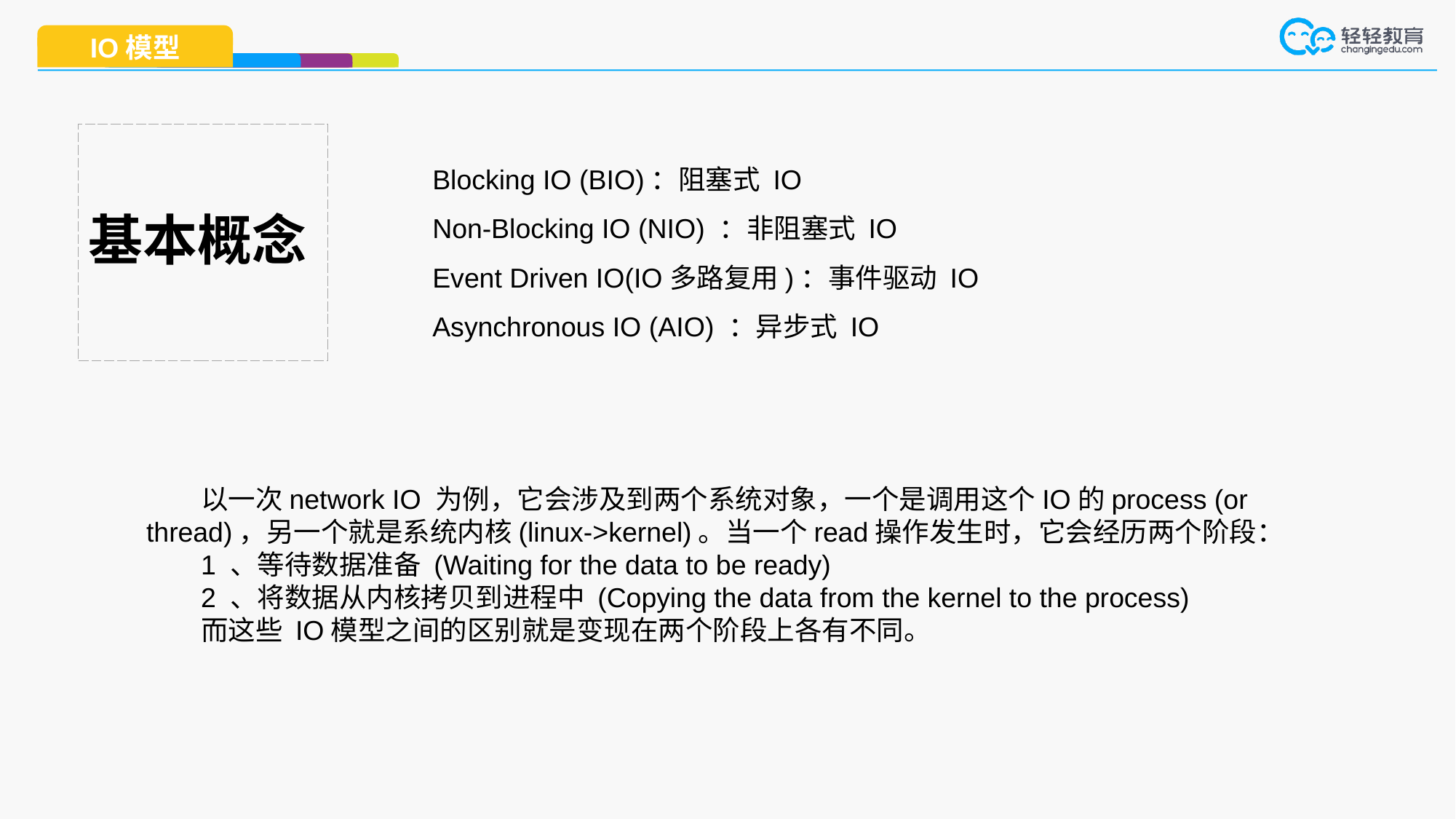

IO模型

Blocking IO (BIO)：阻塞式 IO
Non-Blocking IO (NIO) ：非阻塞式 IO
Event Driven IO(IO多路复用)：事件驱动 IO
Asynchronous IO (AIO) ：异步式 IO
基本概念
以一次network IO 为例，它会涉及到两个系统对象，一个是调用这个IO的process (or thread)，另一个就是系统内核(linux->kernel)。当一个read操作发生时，它会经历两个阶段：
1 、等待数据准备 (Waiting for the data to be ready)
2 、将数据从内核拷贝到进程中 (Copying the data from the kernel to the process)
而这些 IO模型之间的区别就是变现在两个阶段上各有不同。